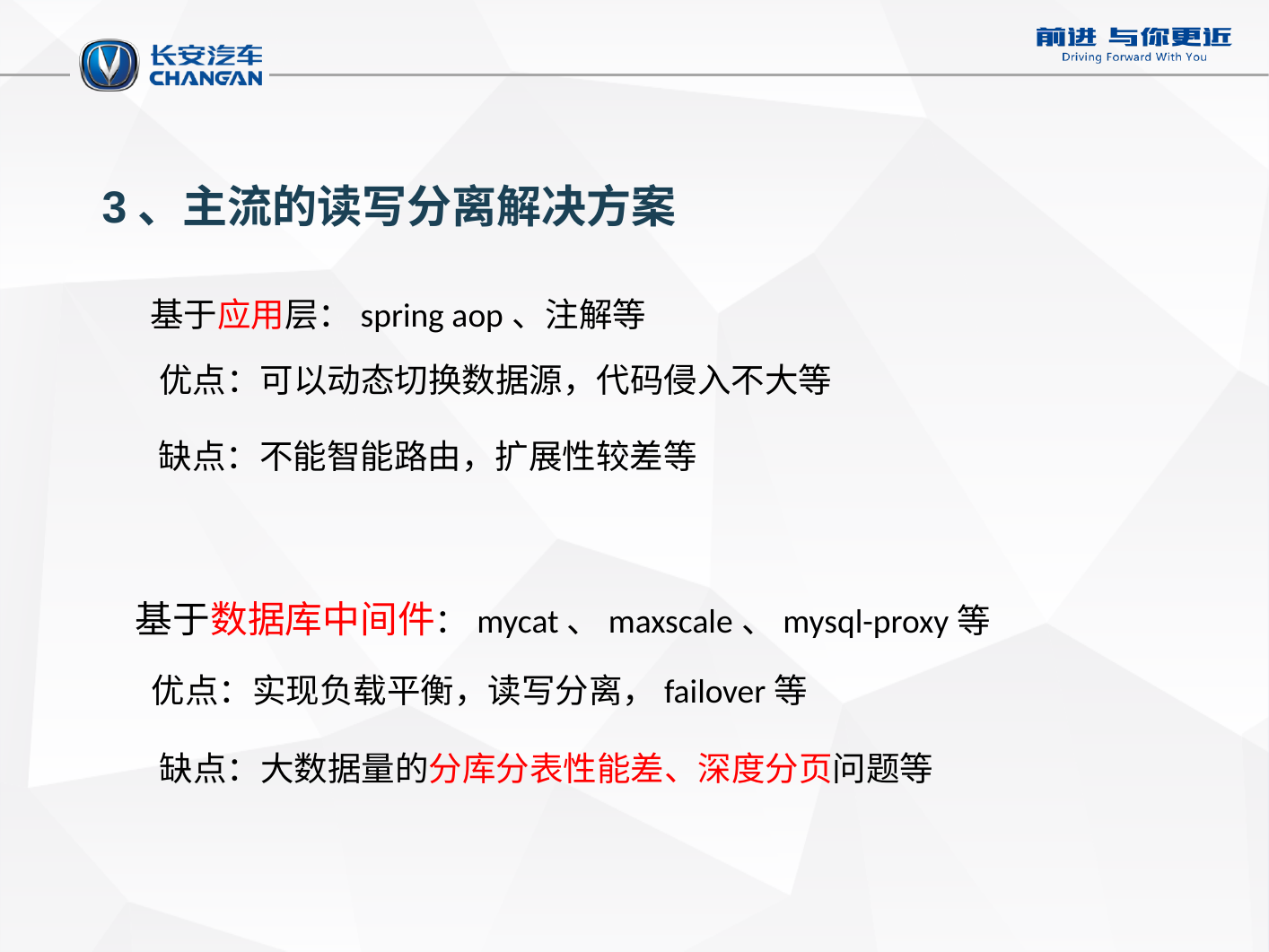

3、主流的读写分离解决方案
基于应用层：spring aop、注解等
优点：可以动态切换数据源，代码侵入不大等
缺点：不能智能路由，扩展性较差等
基于数据库中间件：mycat、maxscale、mysql-proxy等
优点：实现负载平衡，读写分离，failover等
缺点：大数据量的分库分表性能差、深度分页问题等